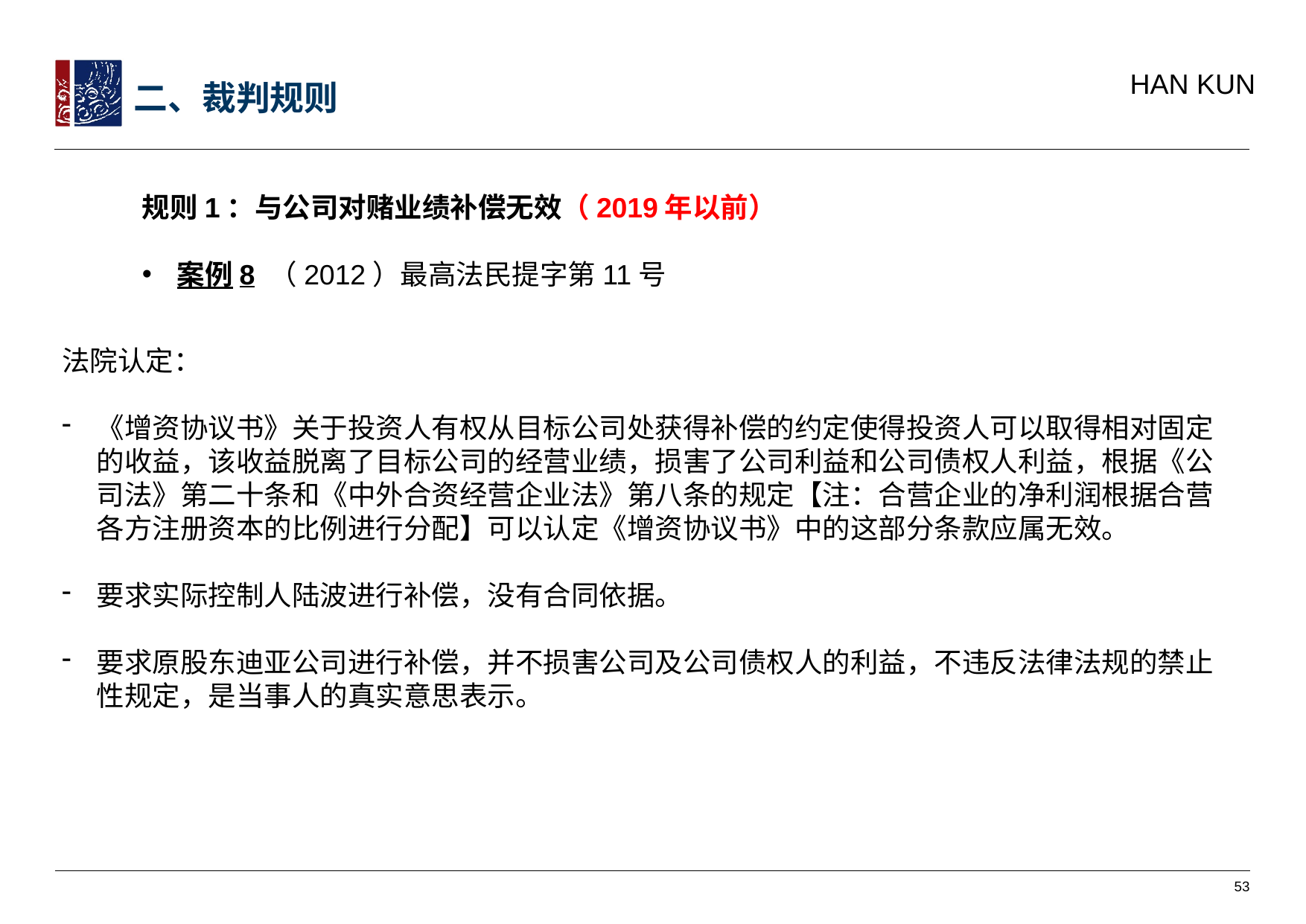

二、裁判规则

规则1：与公司对赌业绩补偿无效（2019年以前）

案例8 （2012）最高法民提字第11号

法院认定：

《增资协议书》关于投资人有权从目标公司处获得补偿的约定使得投资人可以取得相对固定的收益，该收益脱离了目标公司的经营业绩，损害了公司利益和公司债权人利益，根据《公司法》第二十条和《中外合资经营企业法》第八条的规定【注：合营企业的净利润根据合营各方注册资本的比例进行分配】可以认定《增资协议书》中的这部分条款应属无效。

要求实际控制人陆波进行补偿，没有合同依据。

要求原股东迪亚公司进行补偿，并不损害公司及公司债权人的利益，不违反法律法规的禁止性规定，是当事人的真实意思表示。